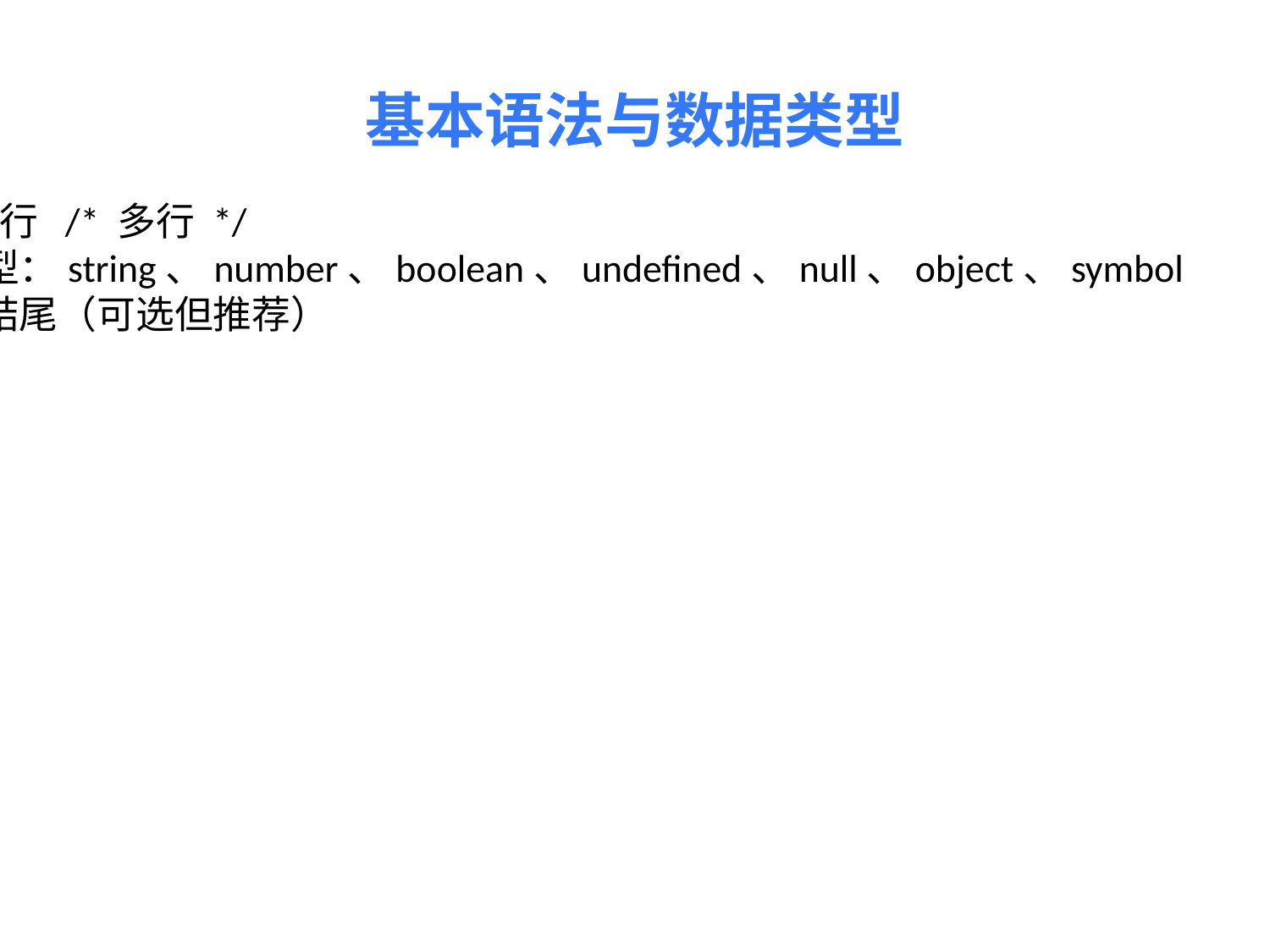

基本语法与数据类型

• 注释：// 单行  /* 多行 */
• 常见数据类型：string、number、boolean、undefined、null、object、symbol
• 语句以分号结尾（可选但推荐）
• 示例：
var a = 123;
var b = 'Hello';
var flag = true;